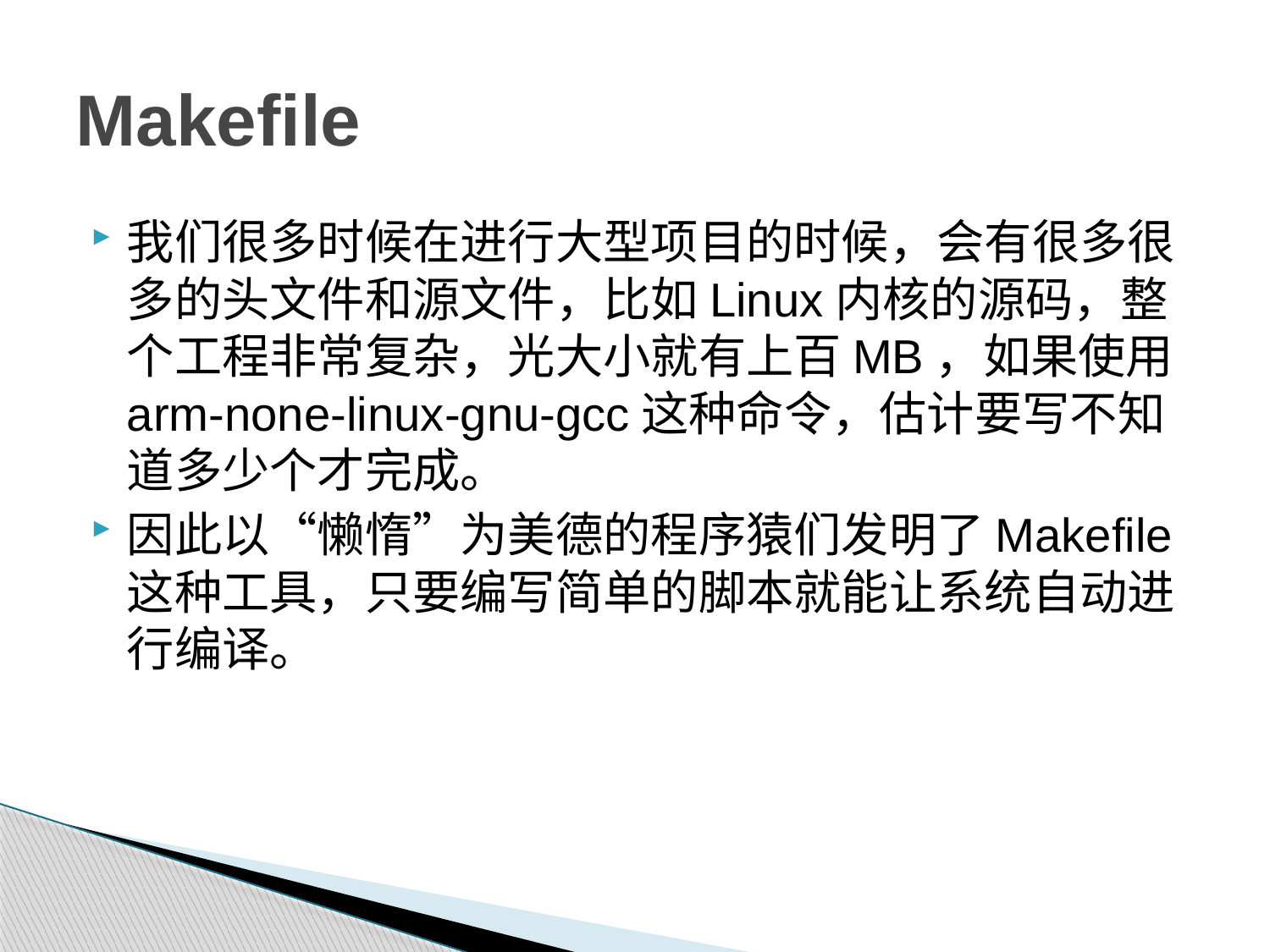

# Makefile
我们很多时候在进行大型项目的时候，会有很多很多的头文件和源文件，比如Linux内核的源码，整个工程非常复杂，光大小就有上百MB，如果使用arm-none-linux-gnu-gcc这种命令，估计要写不知道多少个才完成。
因此以“懒惰”为美德的程序猿们发明了Makefile这种工具，只要编写简单的脚本就能让系统自动进行编译。